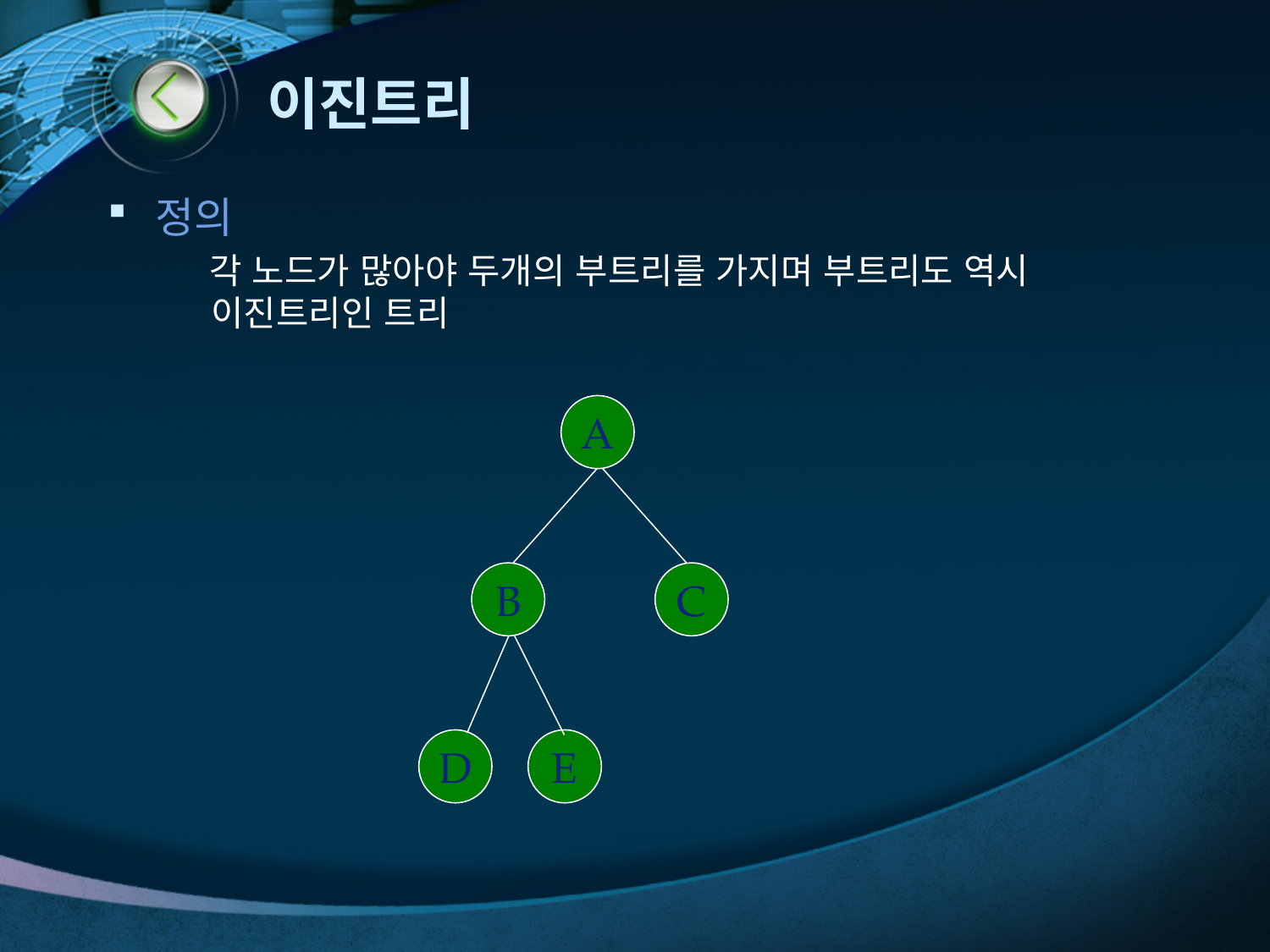

# 이진트리
정의
   각 노드가 많아야 두개의 부트리를 가지며 부트리도 역시 이진트리인 트리
A

B
C

D
E